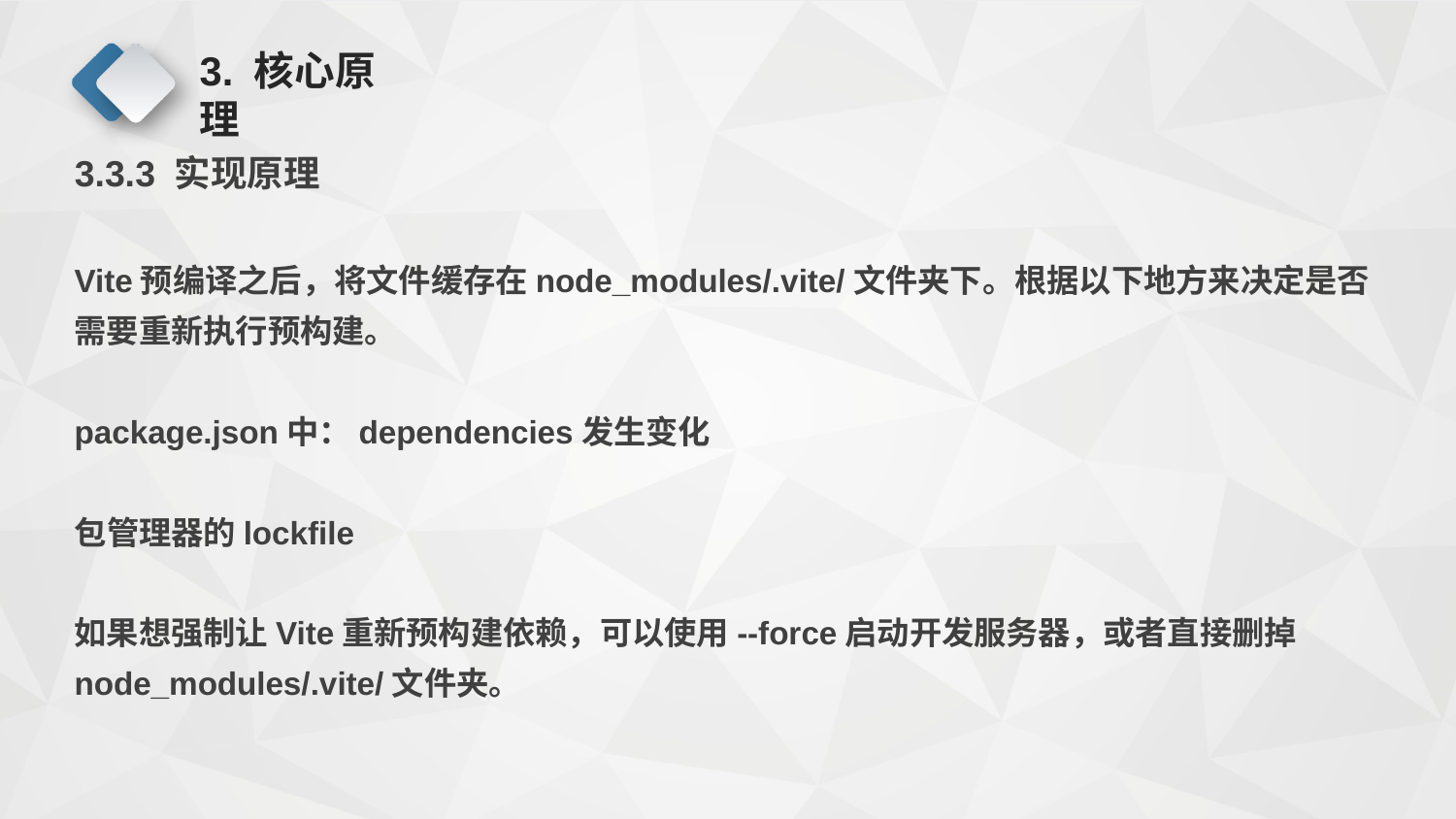

# 3. 核心原理
3.3.3 实现原理
Vite预编译之后，将文件缓存在node_modules/.vite/文件夹下。根据以下地方来决定是否需要重新执行预构建。

package.json中：dependencies发生变化

包管理器的lockfile

如果想强制让Vite重新预构建依赖，可以使用--force启动开发服务器，或者直接删掉node_modules/.vite/文件夹。